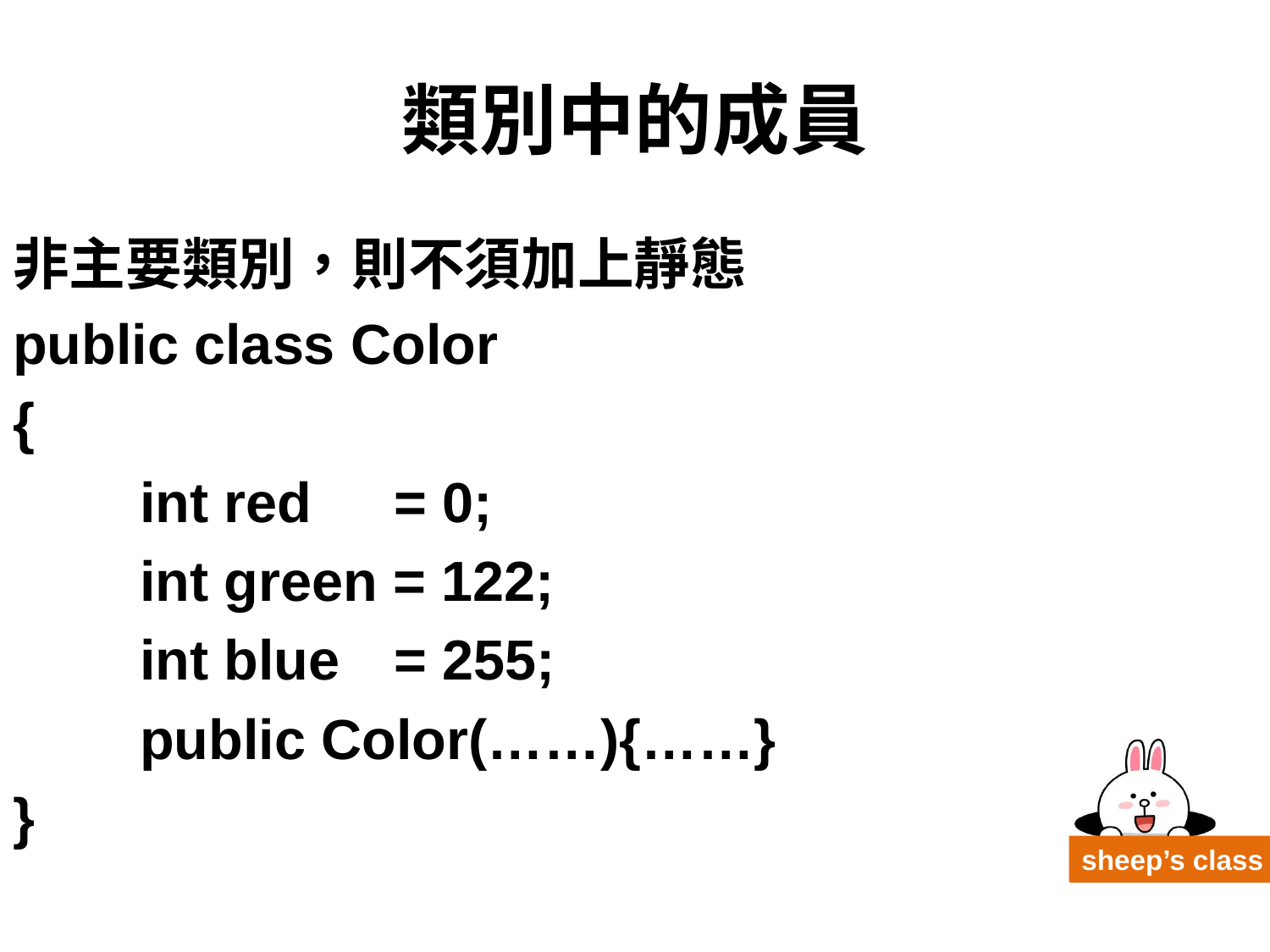

# 類別中的成員
非主要類別，則不須加上靜態
public class Color
{
	int red 	= 0;
	int green = 122;
	int blue 	= 255;
	public Color(……){……}
}